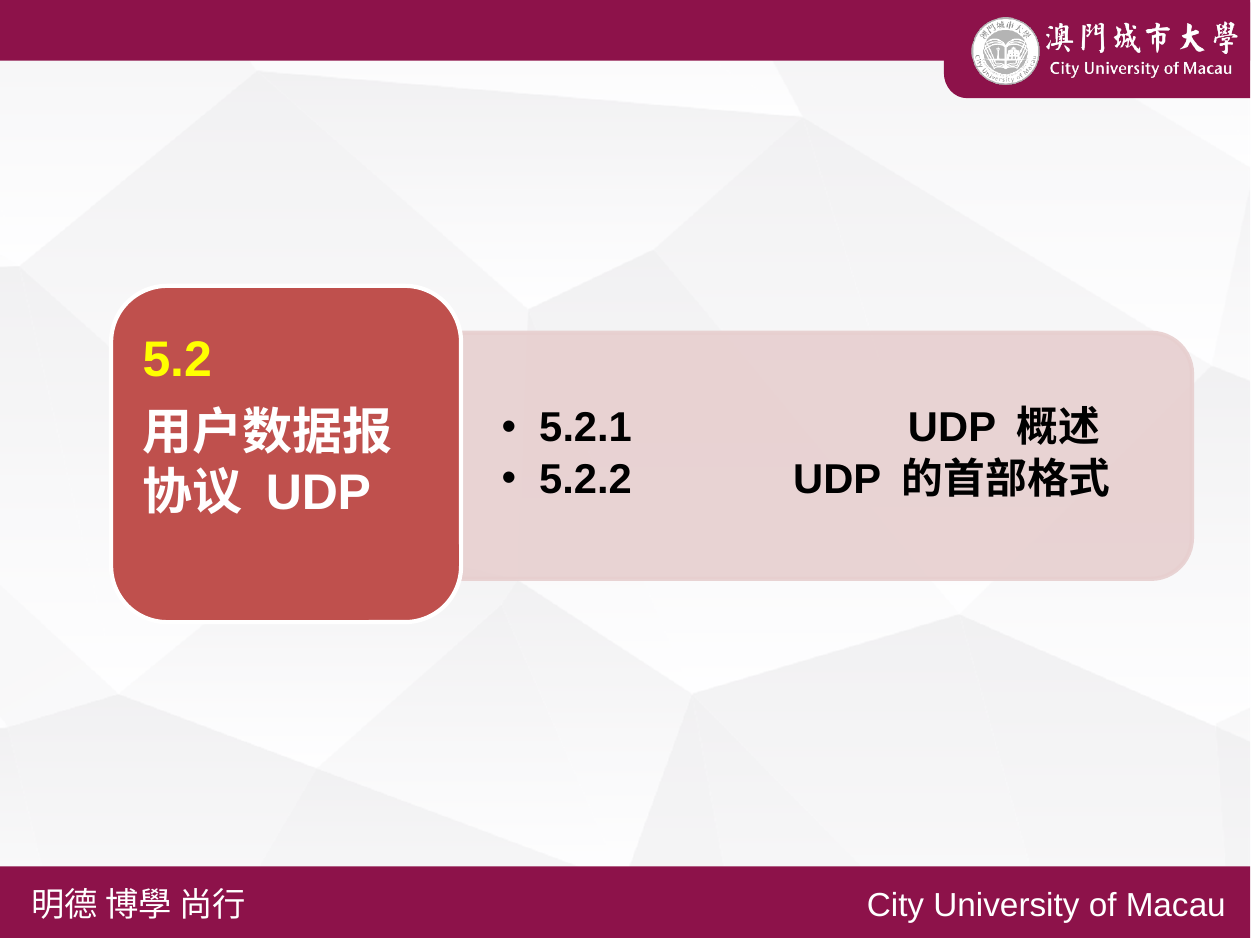

5.2
用户数据报协议 UDP

5.2.1                        UDP 概述
5.2.2              UDP 的首部格式